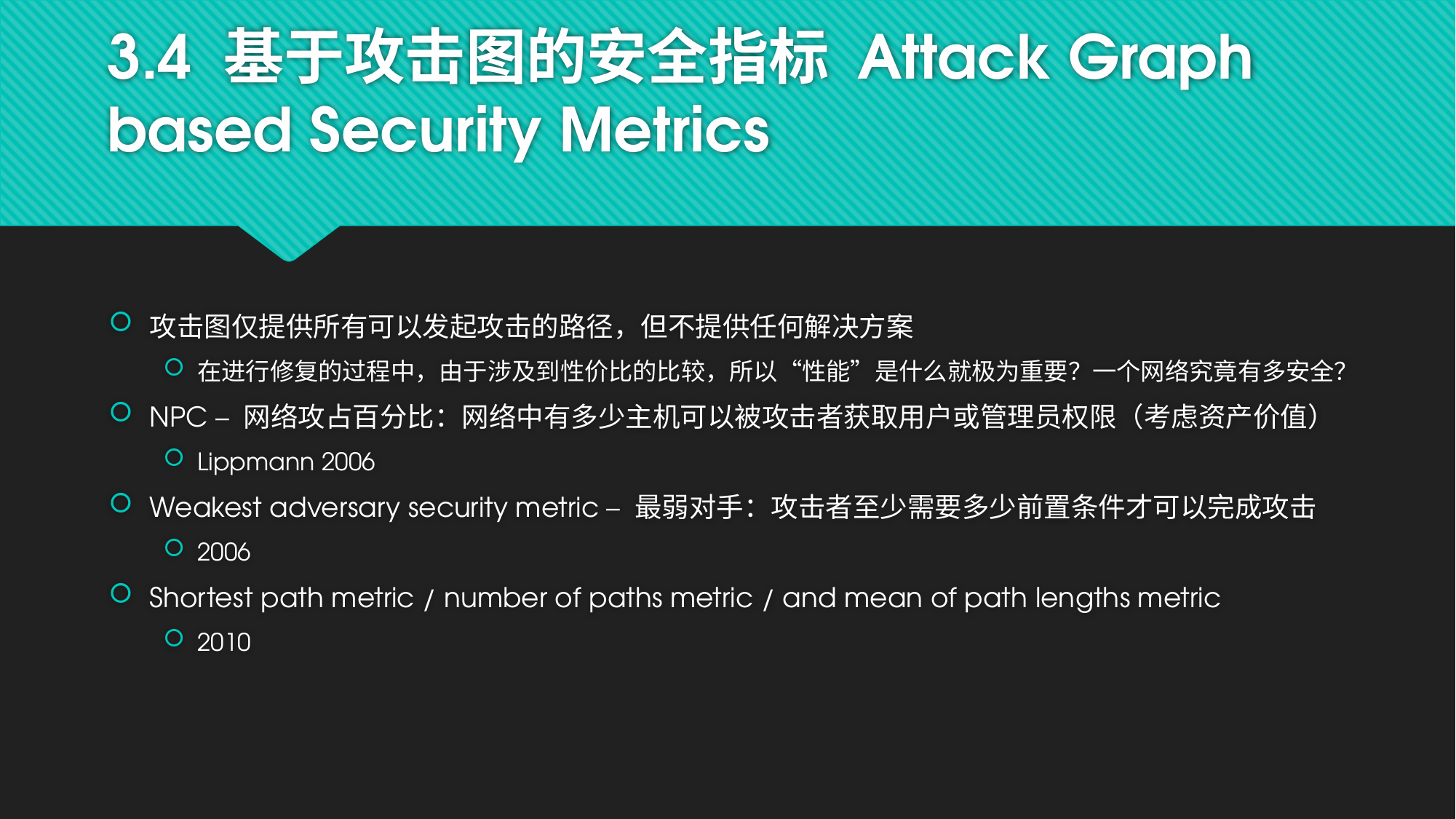

# 3.4 基于攻击图的安全指标 Attack Graph based Security Metrics
攻击图仅提供所有可以发起攻击的路径，但不提供任何解决方案
在进行修复的过程中，由于涉及到性价比的比较，所以“性能”是什么就极为重要？一个网络究竟有多安全？
NPC – 网络攻占百分比：网络中有多少主机可以被攻击者获取用户或管理员权限（考虑资产价值）
Lippmann 2006
Weakest adversary security metric – 最弱对手：攻击者至少需要多少前置条件才可以完成攻击
2006
Shortest path metric / number of paths metric / and mean of path lengths metric
2010